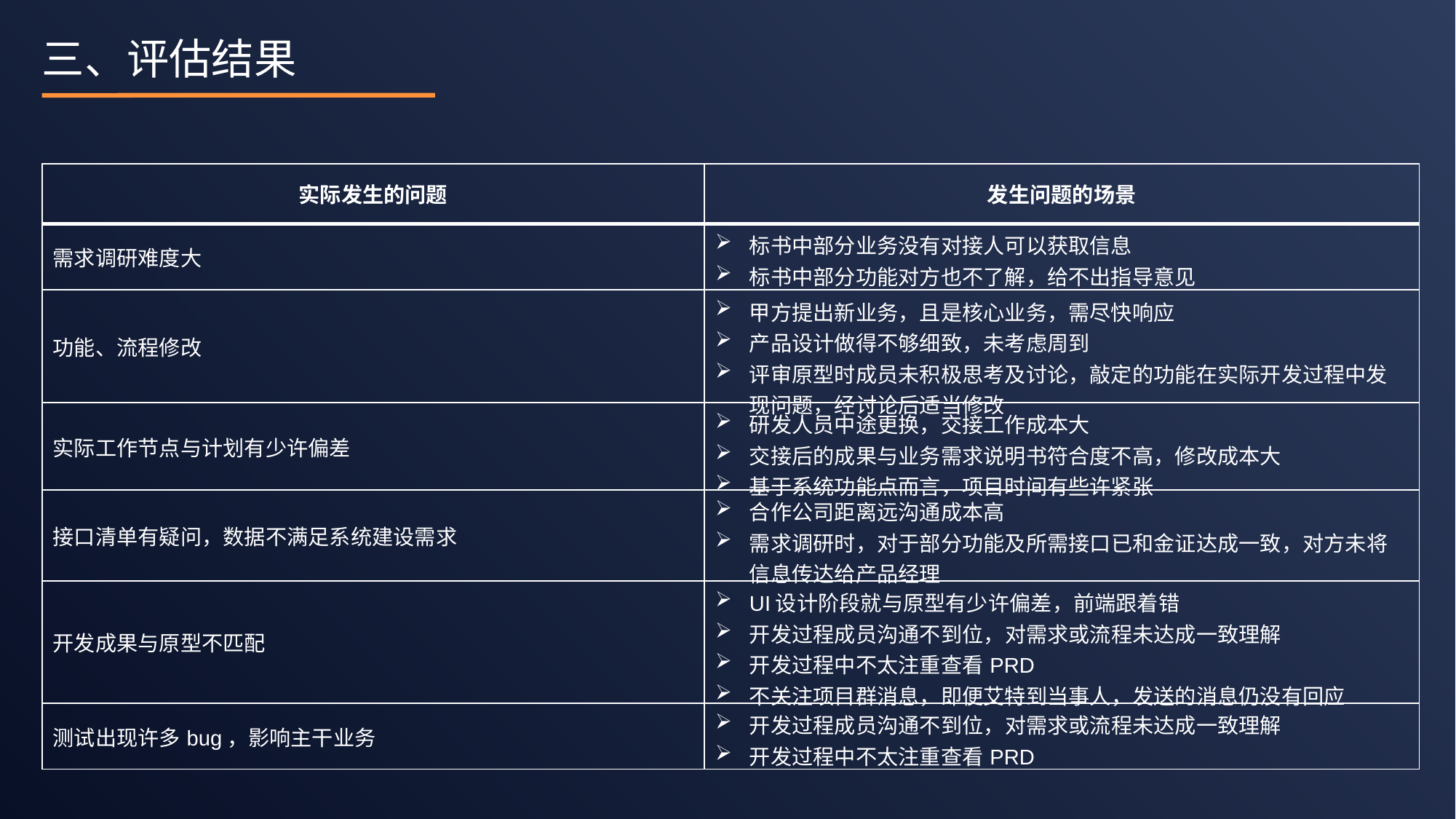

三、评估结果
| 实际发生的问题 | 发生问题的场景 |
| --- | --- |
| 需求调研难度大 | 标书中部分业务没有对接人可以获取信息 标书中部分功能对方也不了解，给不出指导意见 |
| 功能、流程修改 | 甲方提出新业务，且是核心业务，需尽快响应 产品设计做得不够细致，未考虑周到 评审原型时成员未积极思考及讨论，敲定的功能在实际开发过程中发现问题，经讨论后适当修改 |
| 实际工作节点与计划有少许偏差 | 研发人员中途更换，交接工作成本大 交接后的成果与业务需求说明书符合度不高，修改成本大 基于系统功能点而言，项目时间有些许紧张 |
| 接口清单有疑问，数据不满足系统建设需求 | 合作公司距离远沟通成本高 需求调研时，对于部分功能及所需接口已和金证达成一致，对方未将信息传达给产品经理 |
| 开发成果与原型不匹配 | UI设计阶段就与原型有少许偏差，前端跟着错 开发过程成员沟通不到位，对需求或流程未达成一致理解 开发过程中不太注重查看PRD 不关注项目群消息，即便艾特到当事人，发送的消息仍没有回应 |
| 测试出现许多bug，影响主干业务 | 开发过程成员沟通不到位，对需求或流程未达成一致理解 开发过程中不太注重查看PRD |